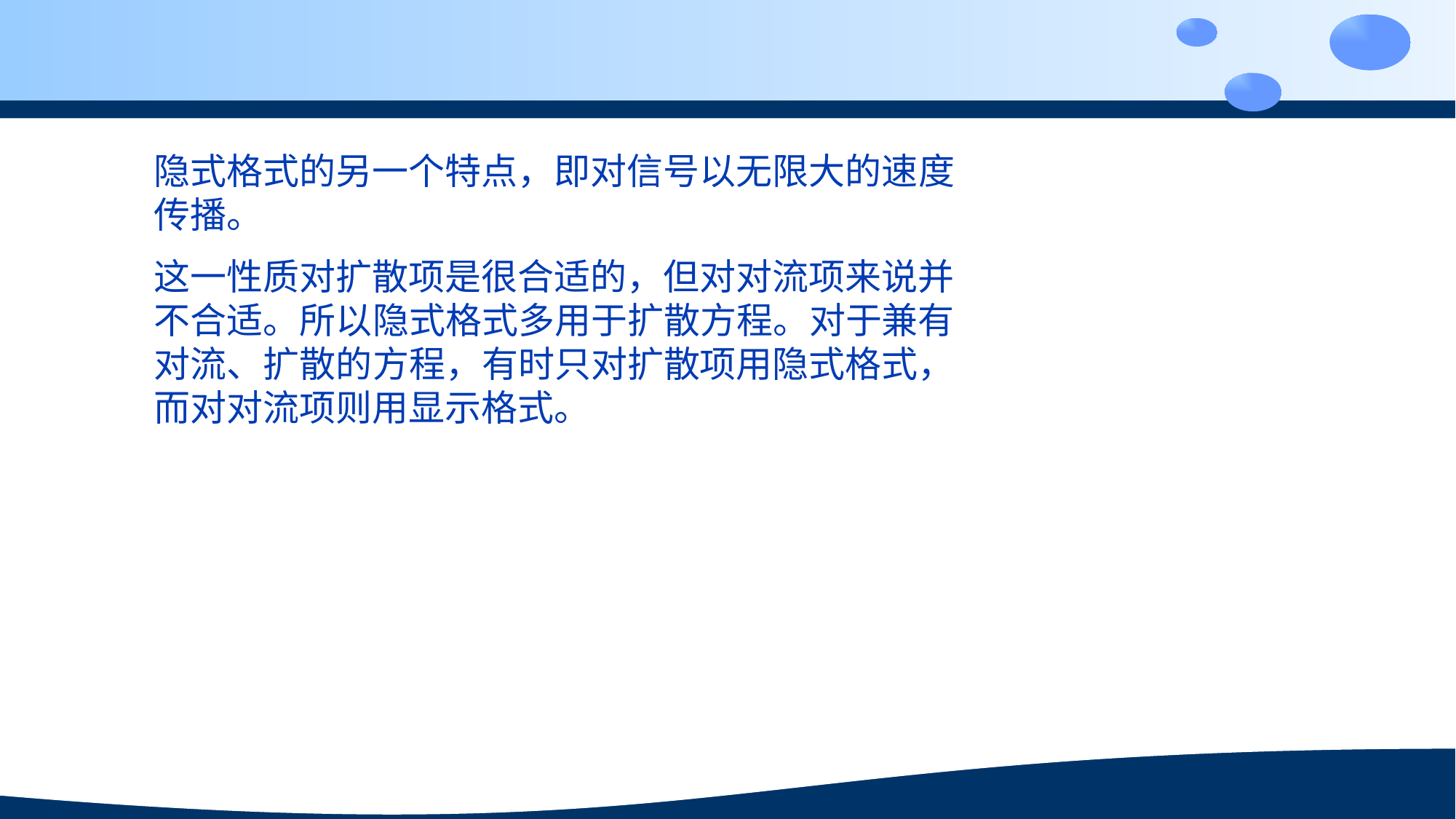

隐式格式的另一个特点，即对信号以无限大的速度传播。
这一性质对扩散项是很合适的，但对对流项来说并不合适。所以隐式格式多用于扩散方程。对于兼有对流、扩散的方程，有时只对扩散项用隐式格式，而对对流项则用显示格式。